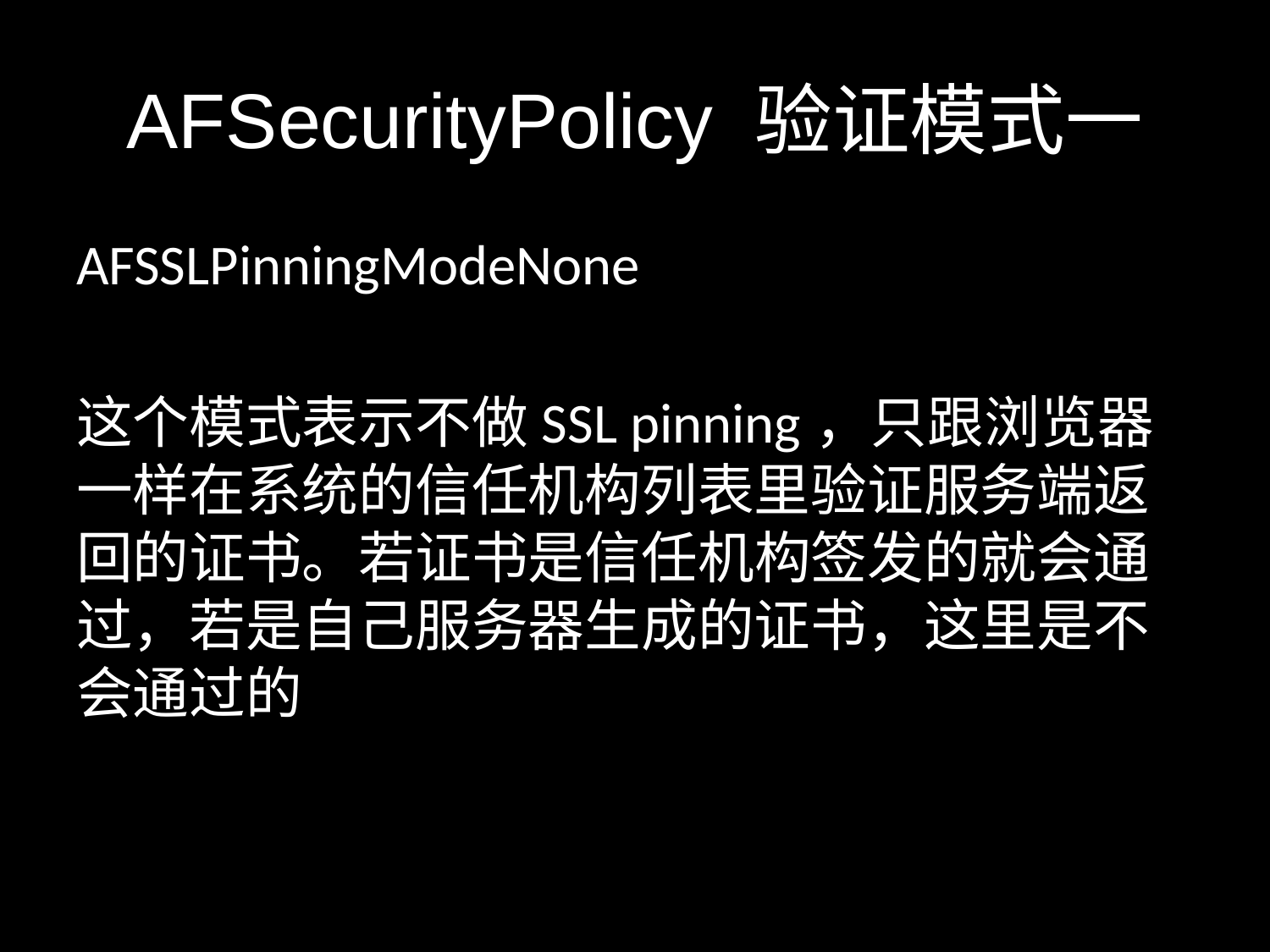

# AFSecurityPolicy 验证模式一
AFSSLPinningModeNone

这个模式表示不做SSL pinning，只跟浏览器一样在系统的信任机构列表里验证服务端返回的证书。若证书是信任机构签发的就会通过，若是自己服务器生成的证书，这里是不会通过的